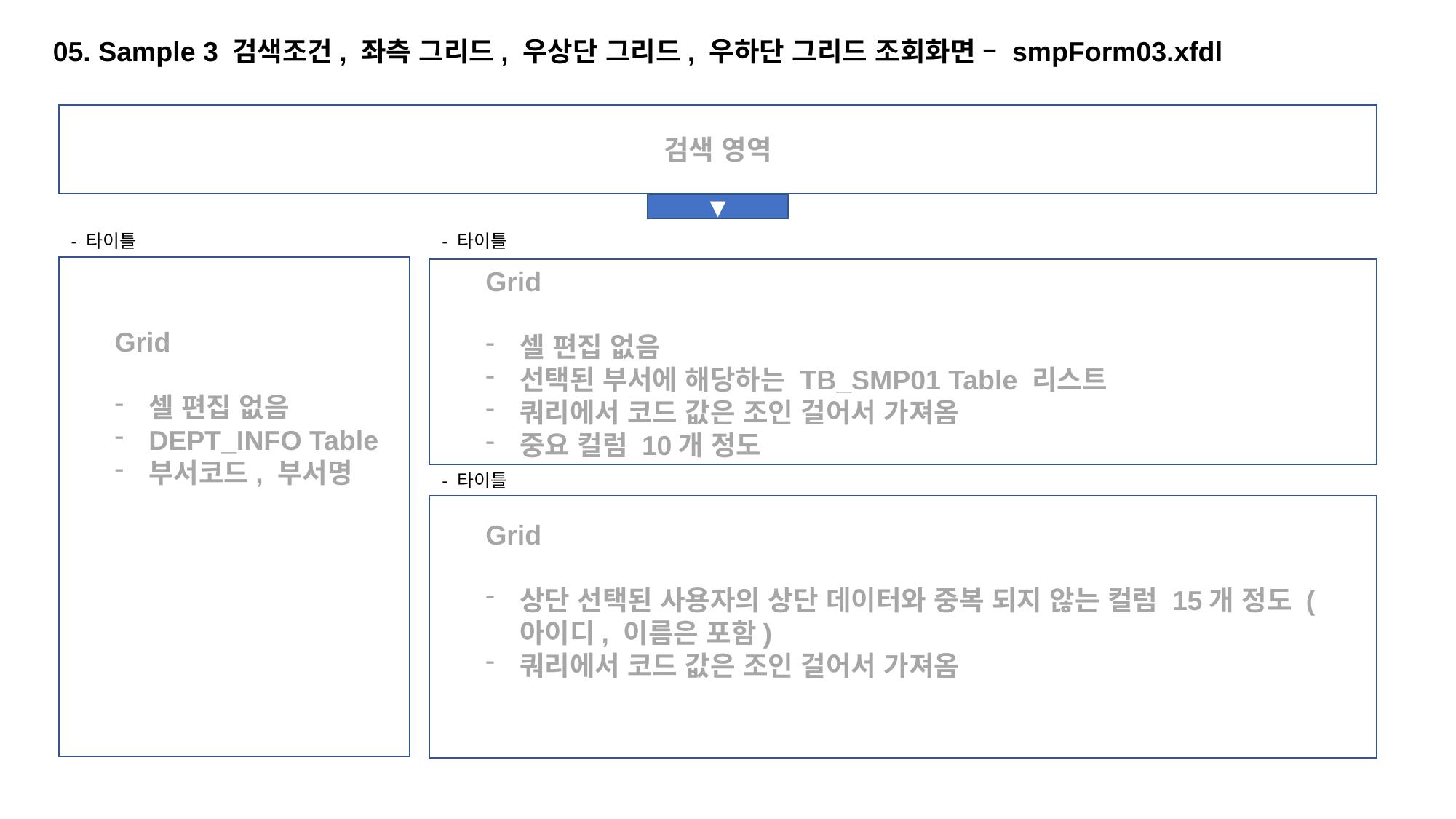

05. Sample 3 검색조건, 좌측 그리드, 우상단 그리드, 우하단 그리드 조회화면 – smpForm03.xfdl
검색 영역
▼
- 타이틀
- 타이틀

Grid

셀 편집 없음
선택된 부서에 해당하는 TB_SMP01 Table 리스트
쿼리에서 코드 값은 조인 걸어서 가져옴
중요 컬럼 10개 정도
Grid

셀 편집 없음
DEPT_INFO Table
부서코드, 부서명
- 타이틀

Grid

상단 선택된 사용자의 상단 데이터와 중복 되지 않는 컬럼 15개 정도 (아이디, 이름은 포함)
쿼리에서 코드 값은 조인 걸어서 가져옴